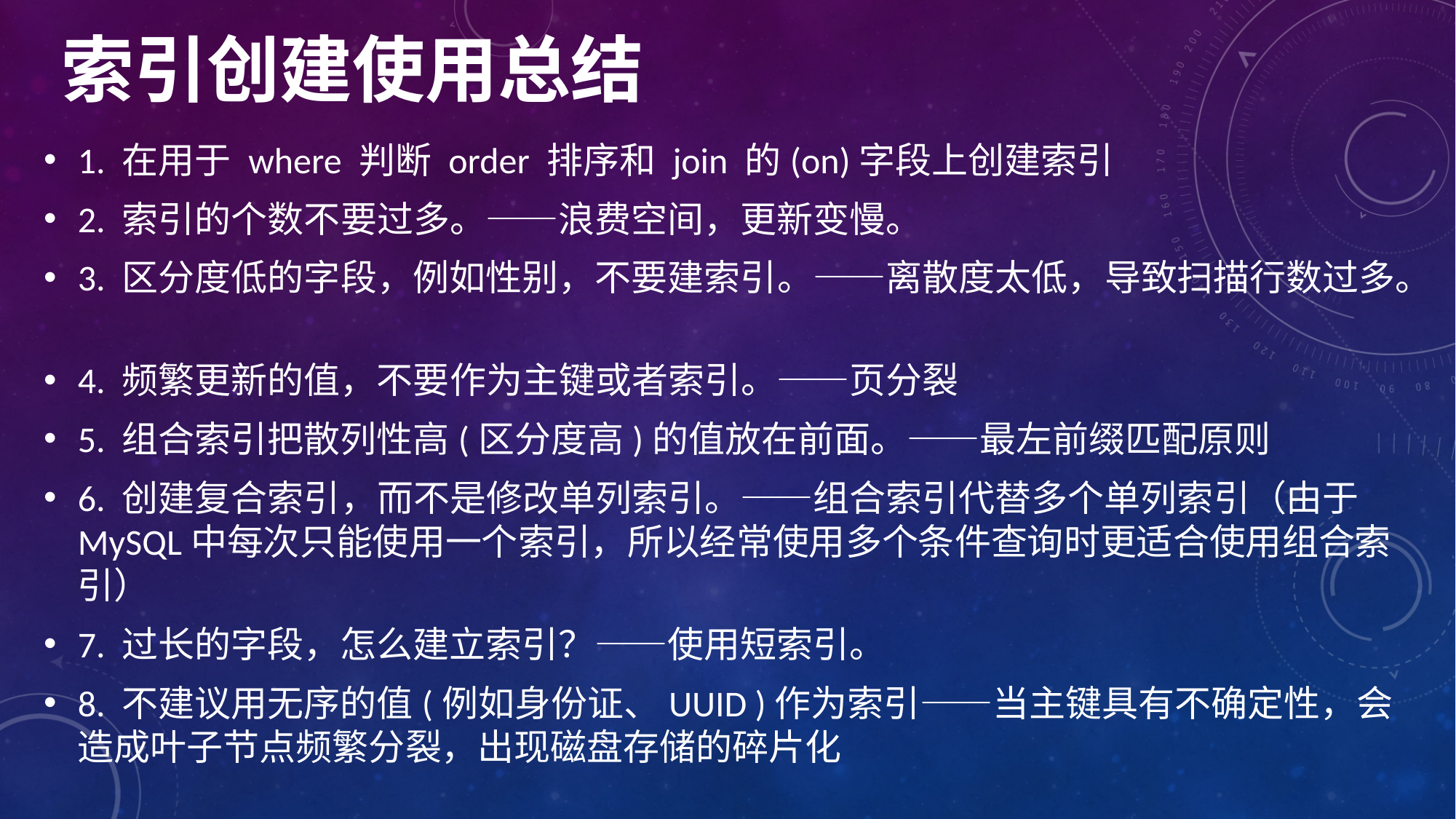

# 索引创建使用总结
1. 在用于 where 判断 order 排序和 join 的(on)字段上创建索引
2. 索引的个数不要过多。——浪费空间，更新变慢。
3. 区分度低的字段，例如性别，不要建索引。——离散度太低，导致扫描行数过多。
4. 频繁更新的值，不要作为主键或者索引。——页分裂
5. 组合索引把散列性高(区分度高)的值放在前面。——最左前缀匹配原则
6. 创建复合索引，而不是修改单列索引。——组合索引代替多个单列索引（由于MySQL中每次只能使用一个索引，所以经常使用多个条件查询时更适合使用组合索引）
7. 过长的字段，怎么建立索引？——使用短索引。
8. 不建议用无序的值(例如身份证、UUID )作为索引——当主键具有不确定性，会造成叶子节点频繁分裂，出现磁盘存储的碎片化